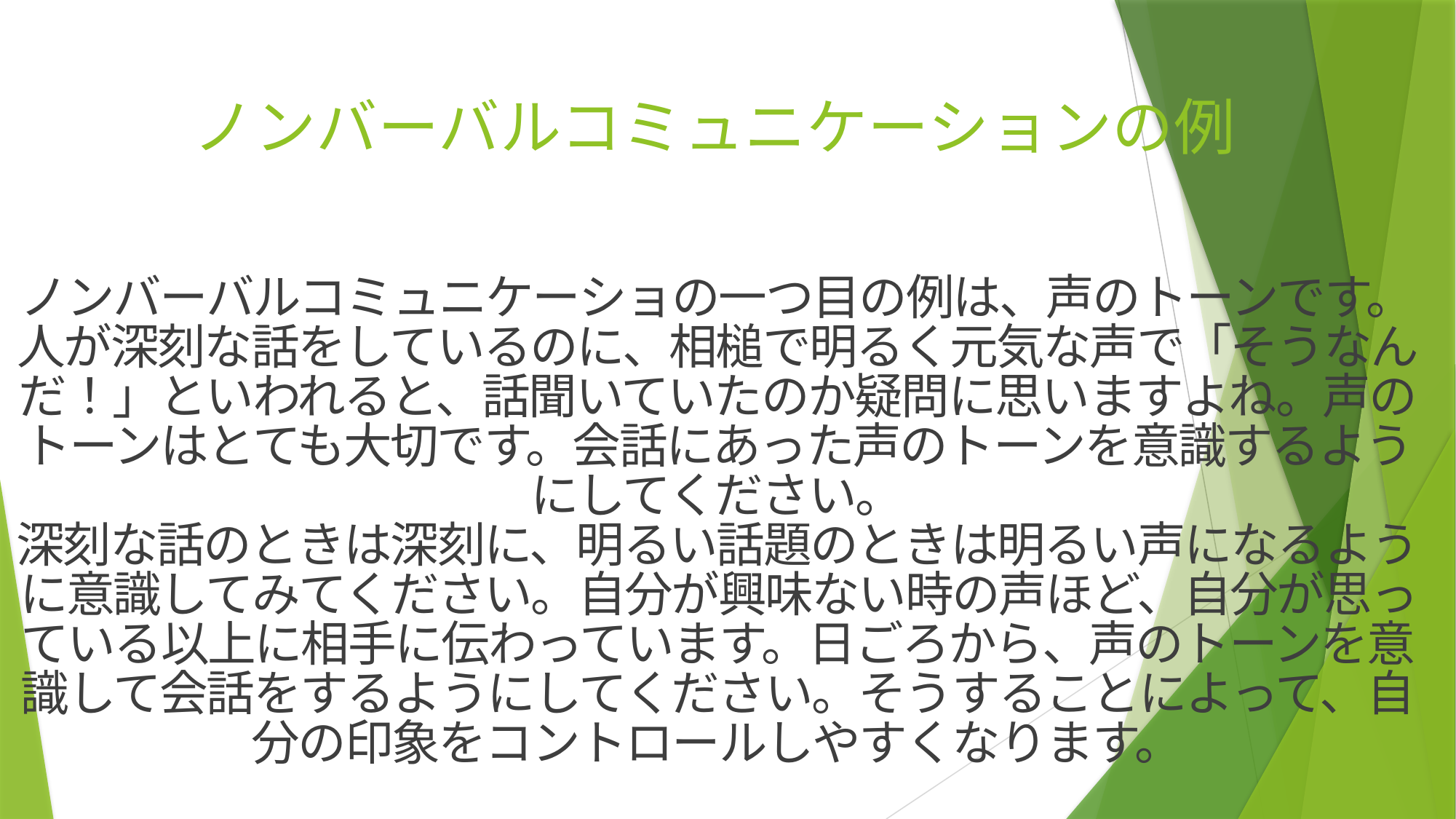

# ノンバーバルコミュニケーションの例
ノンバーバルコミュニケーショの一つ目の例は、声のトーンです。
人が深刻な話をしているのに、相槌で明るく元気な声で「そうなんだ！」といわれると、話聞いていたのか疑問に思いますよね。声のトーンはとても大切です。会話にあった声のトーンを意識するようにしてください。
深刻な話のときは深刻に、明るい話題のときは明るい声になるように意識してみてください。自分が興味ない時の声ほど、自分が思っている以上に相手に伝わっています。日ごろから、声のトーンを意識して会話をするようにしてください。そうすることによって、自分の印象をコントロールしやすくなります。